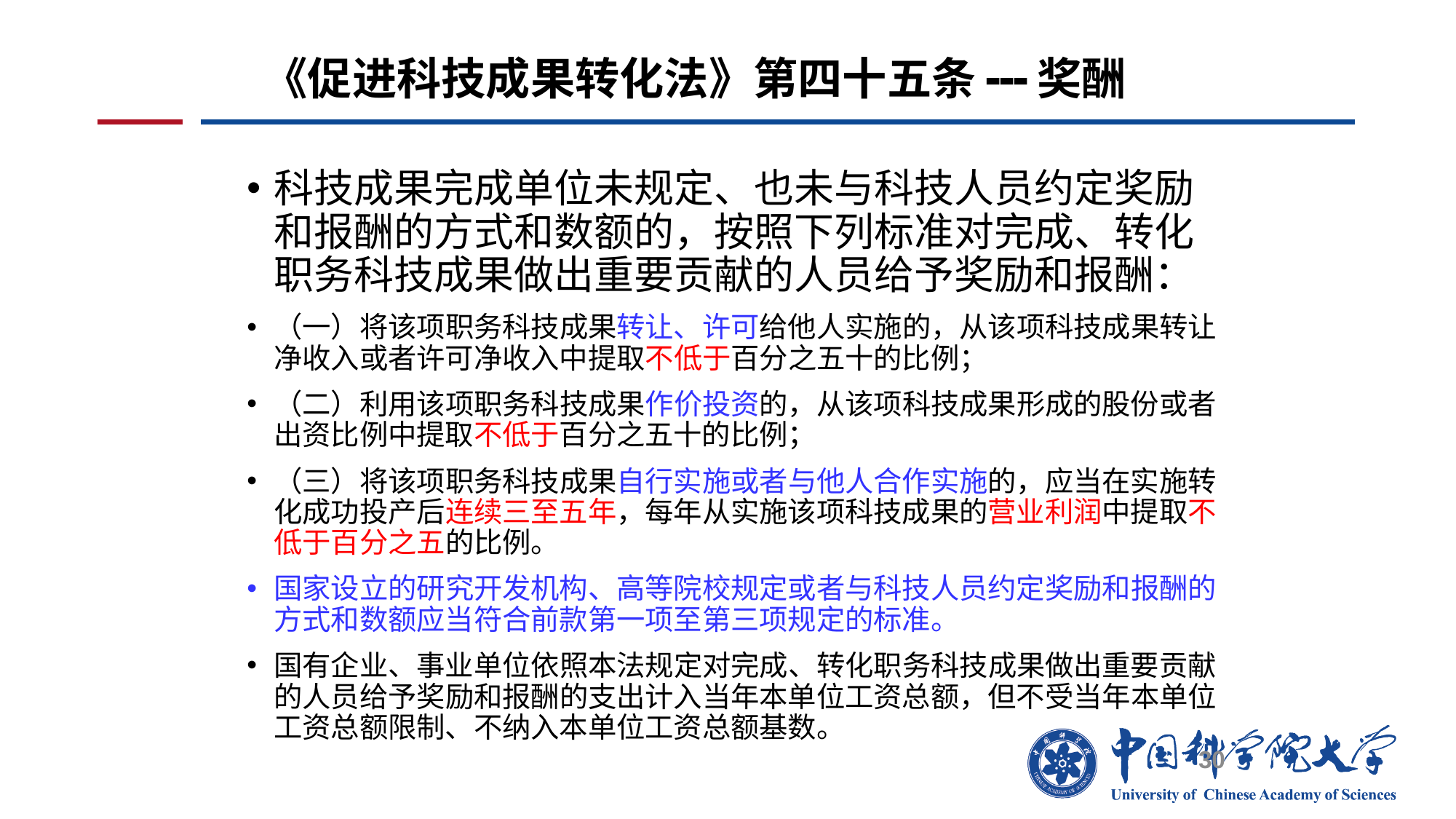

# 《促进科技成果转化法》第四十五条---奖酬
科技成果完成单位未规定、也未与科技人员约定奖励和报酬的方式和数额的，按照下列标准对完成、转化职务科技成果做出重要贡献的人员给予奖励和报酬：
（一）将该项职务科技成果转让、许可给他人实施的，从该项科技成果转让净收入或者许可净收入中提取不低于百分之五十的比例；
（二）利用该项职务科技成果作价投资的，从该项科技成果形成的股份或者出资比例中提取不低于百分之五十的比例；
（三）将该项职务科技成果自行实施或者与他人合作实施的，应当在实施转化成功投产后连续三至五年，每年从实施该项科技成果的营业利润中提取不低于百分之五的比例。
国家设立的研究开发机构、高等院校规定或者与科技人员约定奖励和报酬的方式和数额应当符合前款第一项至第三项规定的标准。
国有企业、事业单位依照本法规定对完成、转化职务科技成果做出重要贡献的人员给予奖励和报酬的支出计入当年本单位工资总额，但不受当年本单位工资总额限制、不纳入本单位工资总额基数。
30